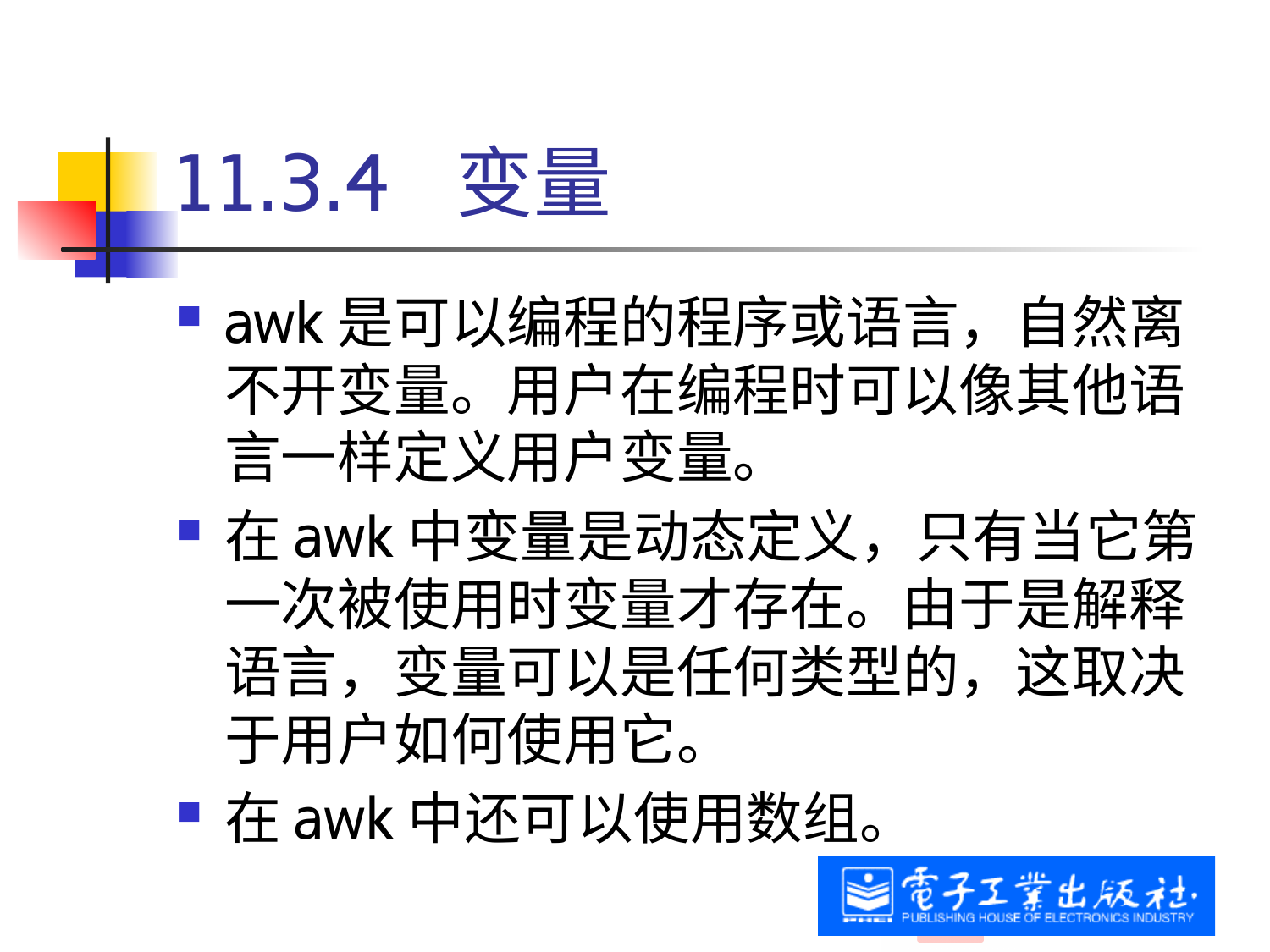

# 11.3.4  变量
awk是可以编程的程序或语言，自然离不开变量。用户在编程时可以像其他语言一样定义用户变量。
在awk中变量是动态定义，只有当它第一次被使用时变量才存在。由于是解释语言，变量可以是任何类型的，这取决于用户如何使用它。
在awk中还可以使用数组。